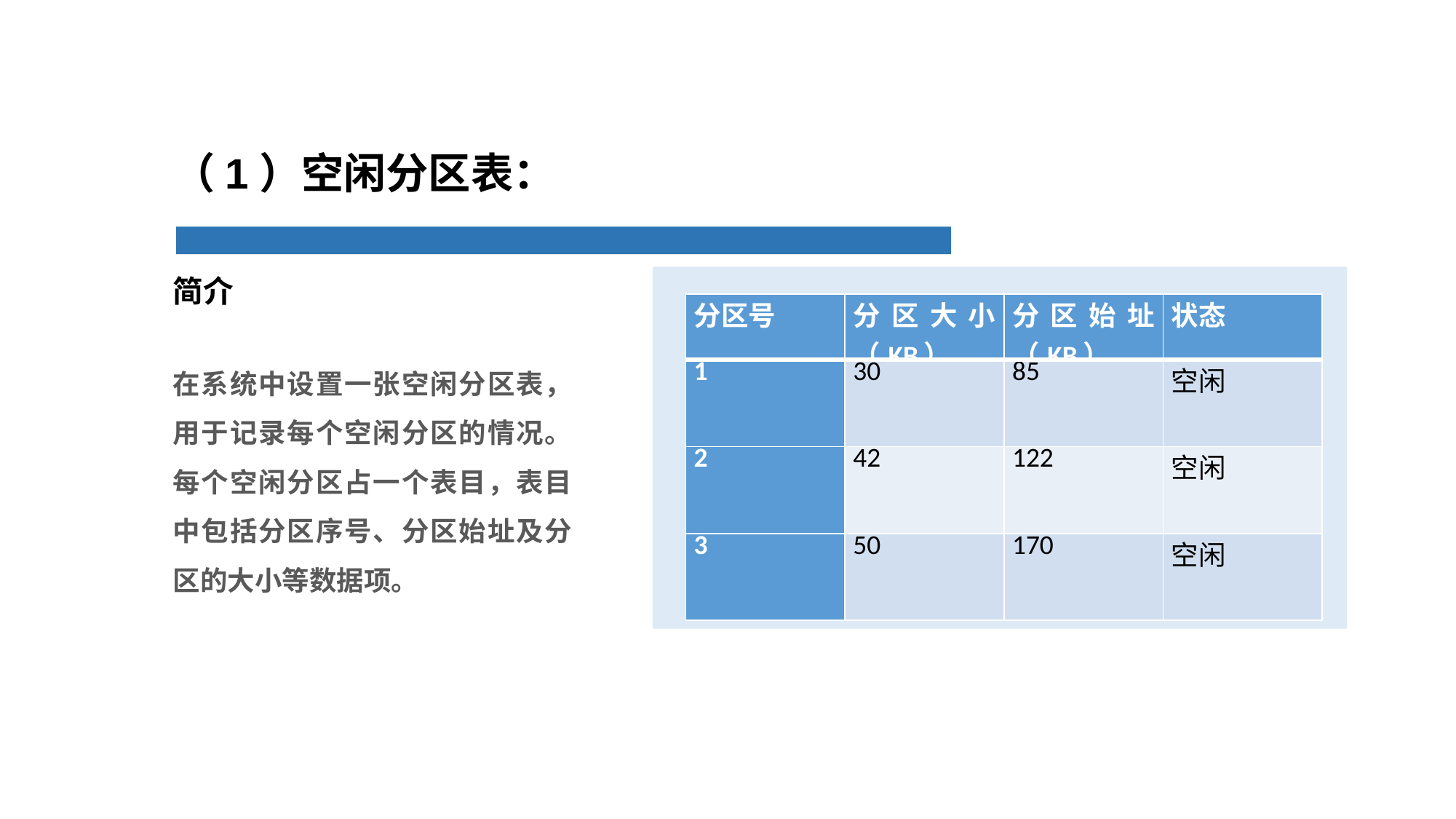

（1）空闲分区表：

简介
在系统中设置一张空闲分区表，用于记录每个空闲分区的情况。每个空闲分区占一个表目，表目中包括分区序号、分区始址及分区的大小等数据项。

| 分区号 | 分区大小（KB） | 分区始址（KB） | 状态 |
| --- | --- | --- | --- |
| 1 | 30 | 85 | 空闲 |
| 2 | 42 | 122 | 空闲 |
| 3 | 50 | 170 | 空闲 |